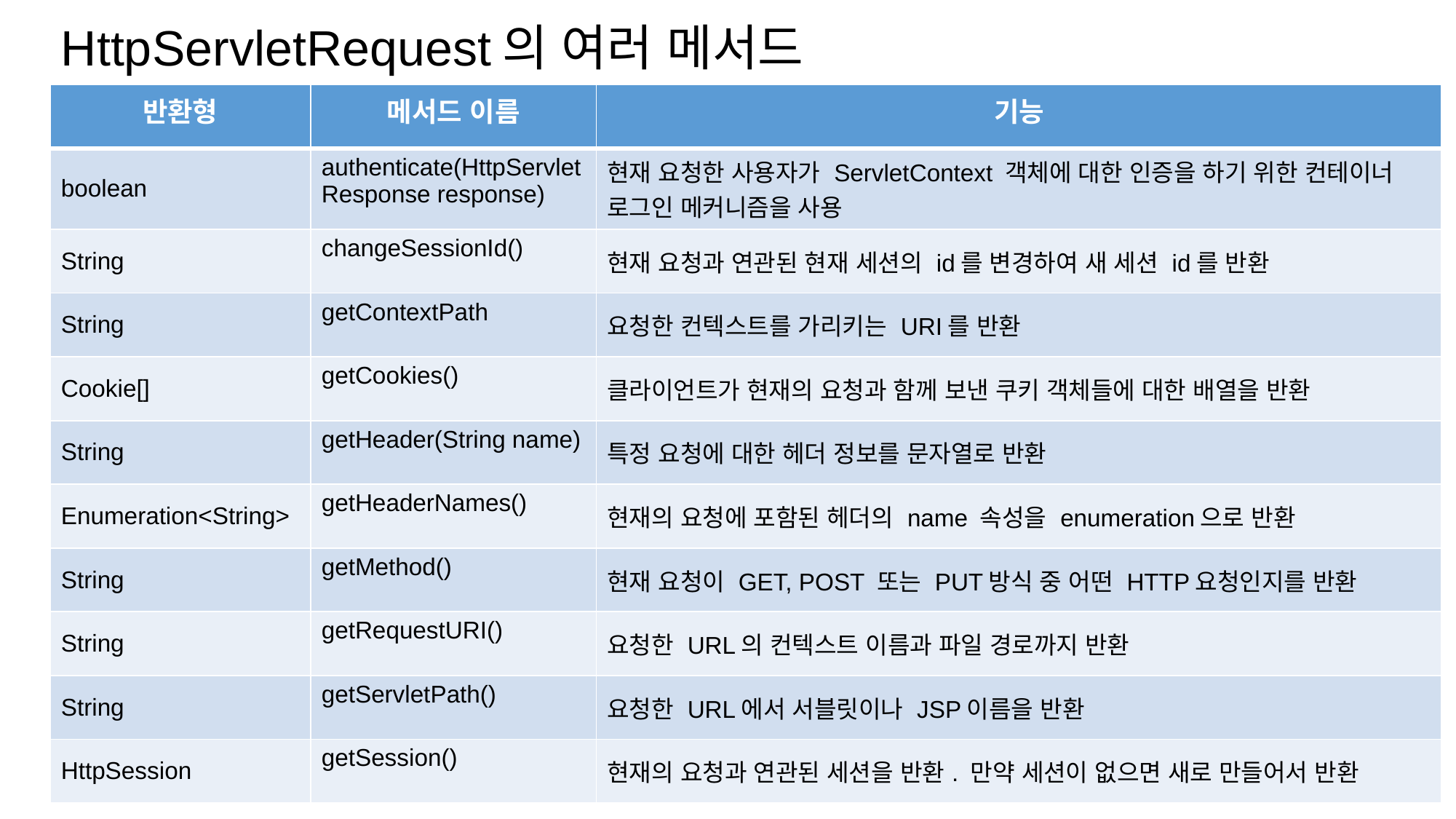

HttpServletRequest의 여러 메서드
| 반환형 | 메서드 이름 | 기능 |
| --- | --- | --- |
| boolean | authenticate(HttpServletResponse response) | 현재 요청한 사용자가 ServletContext 객체에 대한 인증을 하기 위한 컨테이너 로그인 메커니즘을 사용 |
| String | changeSessionId() | 현재 요청과 연관된 현재 세션의 id를 변경하여 새 세션 id를 반환 |
| String | getContextPath | 요청한 컨텍스트를 가리키는 URI를 반환 |
| Cookie[] | getCookies() | 클라이언트가 현재의 요청과 함께 보낸 쿠키 객체들에 대한 배열을 반환 |
| String | getHeader(String name) | 특정 요청에 대한 헤더 정보를 문자열로 반환 |
| Enumeration<String> | getHeaderNames() | 현재의 요청에 포함된 헤더의 name 속성을 enumeration으로 반환 |
| String | getMethod() | 현재 요청이 GET, POST 또는 PUT방식 중 어떤 HTTP요청인지를 반환 |
| String | getRequestURI() | 요청한 URL의 컨텍스트 이름과 파일 경로까지 반환 |
| String | getServletPath() | 요청한 URL에서 서블릿이나 JSP이름을 반환 |
| HttpSession | getSession() | 현재의 요청과 연관된 세션을 반환. 만약 세션이 없으면 새로 만들어서 반환 |